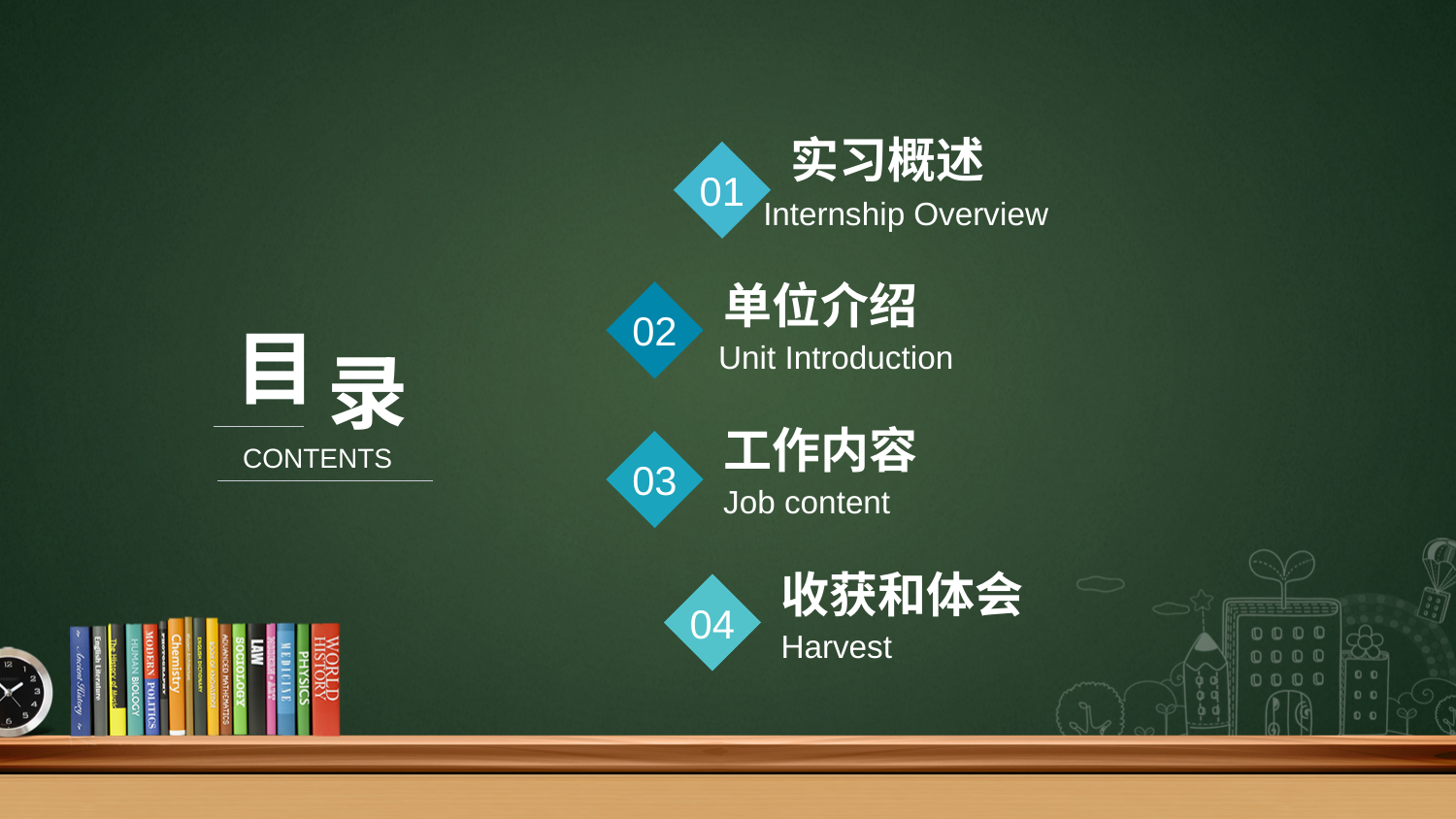

01
实习概述
Internship Overview
02
单位介绍
Unit Introduction
目
录
CONTENTS
03
工作内容
Job content
04
收获和体会
Harvest